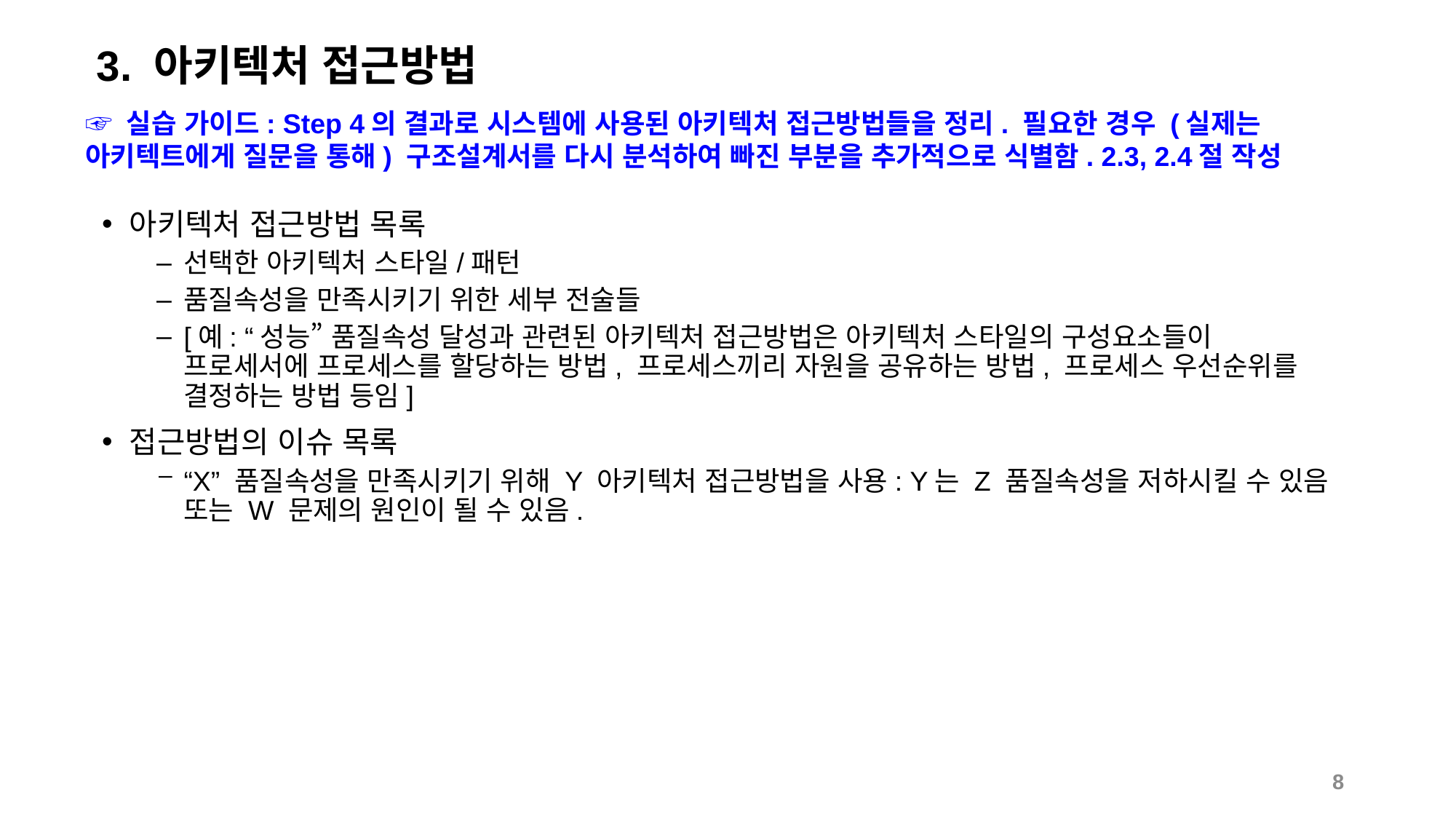

3. 아키텍처 접근방법
☞ 실습 가이드: Step 4의 결과로 시스템에 사용된 아키텍처 접근방법들을 정리. 필요한 경우 (실제는 아키텍트에게 질문을 통해) 구조설계서를 다시 분석하여 빠진 부분을 추가적으로 식별함. 2.3, 2.4절 작성
아키텍처 접근방법 목록
선택한 아키텍처 스타일/패턴
품질속성을 만족시키기 위한 세부 전술들
[예: “성능” 품질속성 달성과 관련된 아키텍처 접근방법은 아키텍처 스타일의 구성요소들이 프로세서에 프로세스를 할당하는 방법, 프로세스끼리 자원을 공유하는 방법, 프로세스 우선순위를 결정하는 방법 등임]
접근방법의 이슈 목록
“X” 품질속성을 만족시키기 위해 Y 아키텍처 접근방법을 사용: Y는 Z 품질속성을 저하시킬 수 있음 또는 W 문제의 원인이 될 수 있음.
8